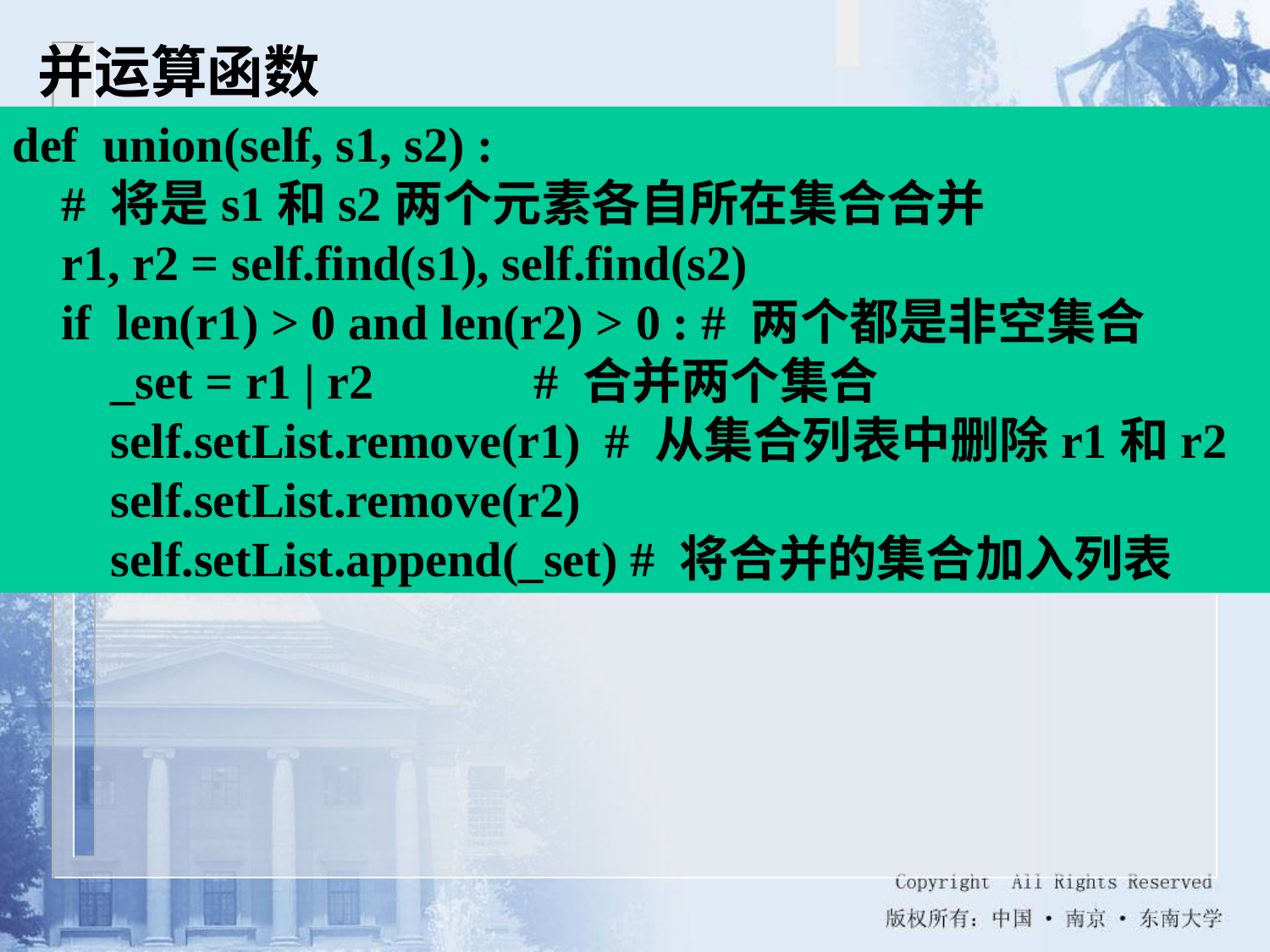

并运算函数
def  union(self, s1, s2) :
    # 将是s1和s2两个元素各自所在集合合并
    r1, r2 = self.find(s1), self.find(s2)
    if  len(r1) > 0 and len(r2) > 0 : # 两个都是非空集合
        _set = r1 | r2             # 合并两个集合
        self.setList.remove(r1)  # 从集合列表中删除r1和r2
        self.setList.remove(r2)
        self.setList.append(_set) # 将合并的集合加入列表